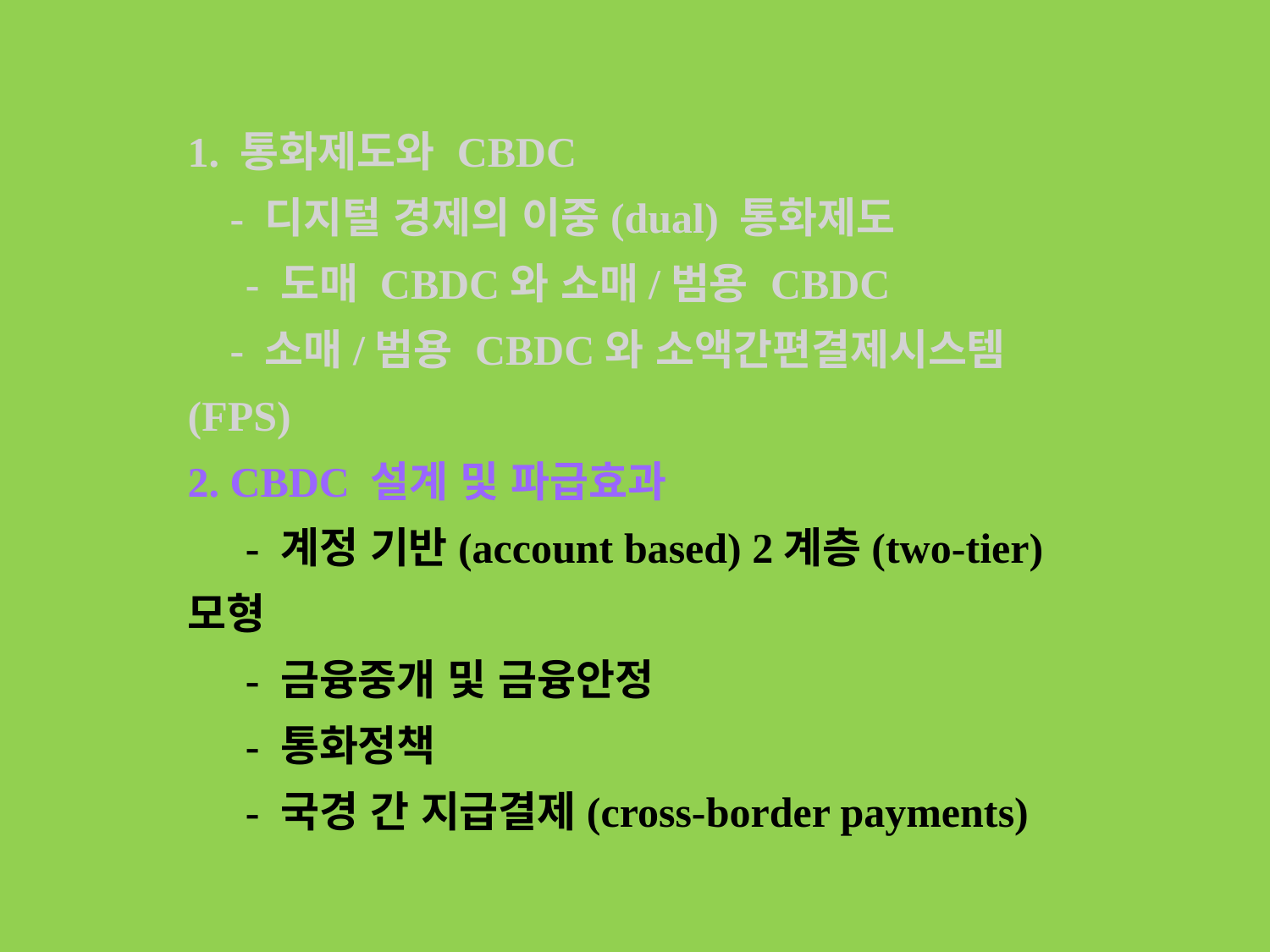

# 1. 통화제도와 CBDC - 디지털 경제의 이중(dual) 통화제도 - 도매 CBDC와 소매/범용 CBDC - 소매/범용 CBDC와 소액간편결제시스템(FPS) 2. CBDC 설계 및 파급효과 - 계정 기반(account based) 2계층(two-tier) 모형 - 금융중개 및 금융안정 - 통화정책 - 국경 간 지급결제(cross-border payments)